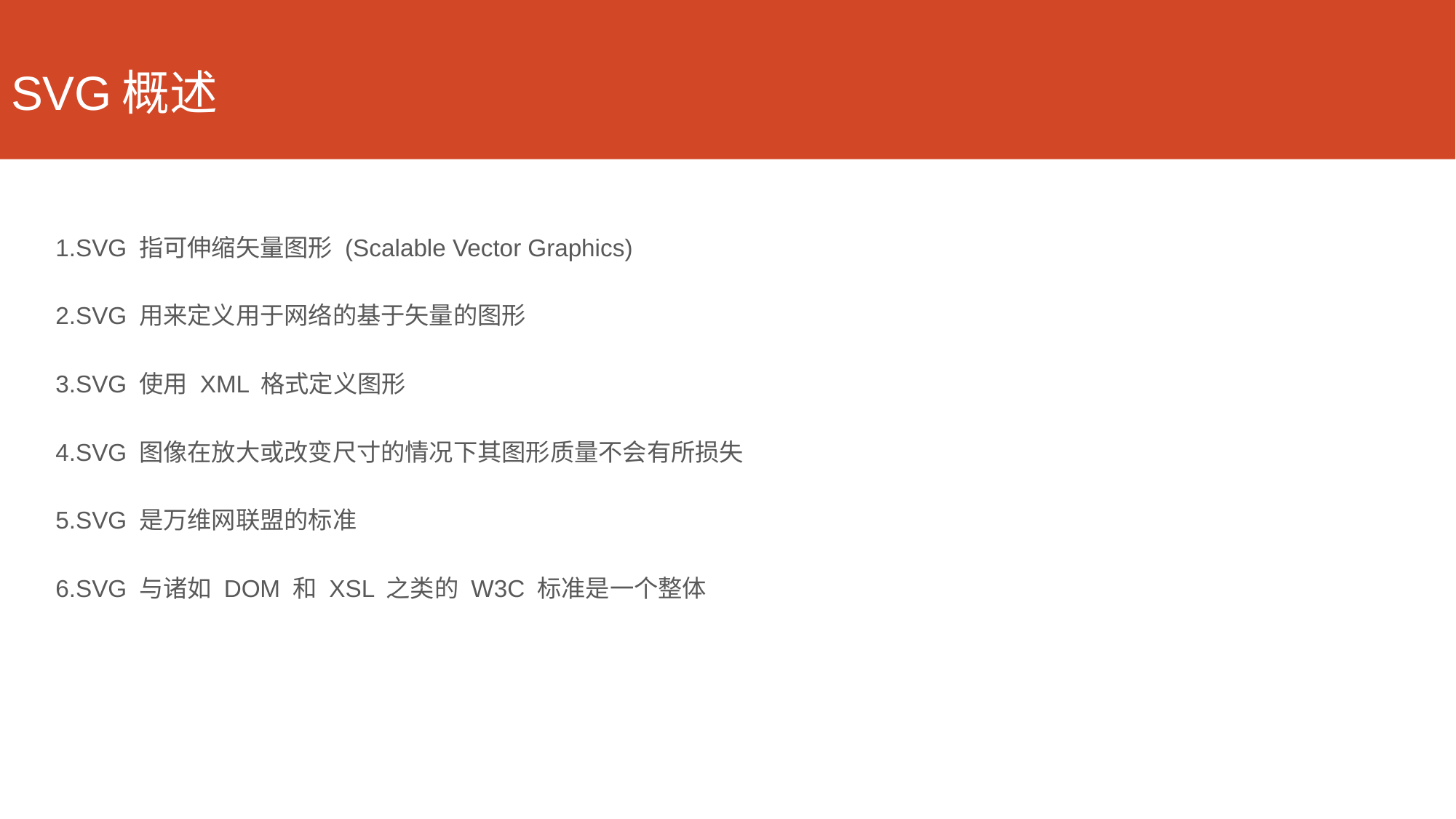

# SVG概述
     1.SVG 指可伸缩矢量图形 (Scalable Vector Graphics)
     2.SVG 用来定义用于网络的基于矢量的图形
     3.SVG 使用 XML 格式定义图形
     4.SVG 图像在放大或改变尺寸的情况下其图形质量不会有所损失
     5.SVG 是万维网联盟的标准
     6.SVG 与诸如 DOM 和 XSL 之类的 W3C 标准是一个整体